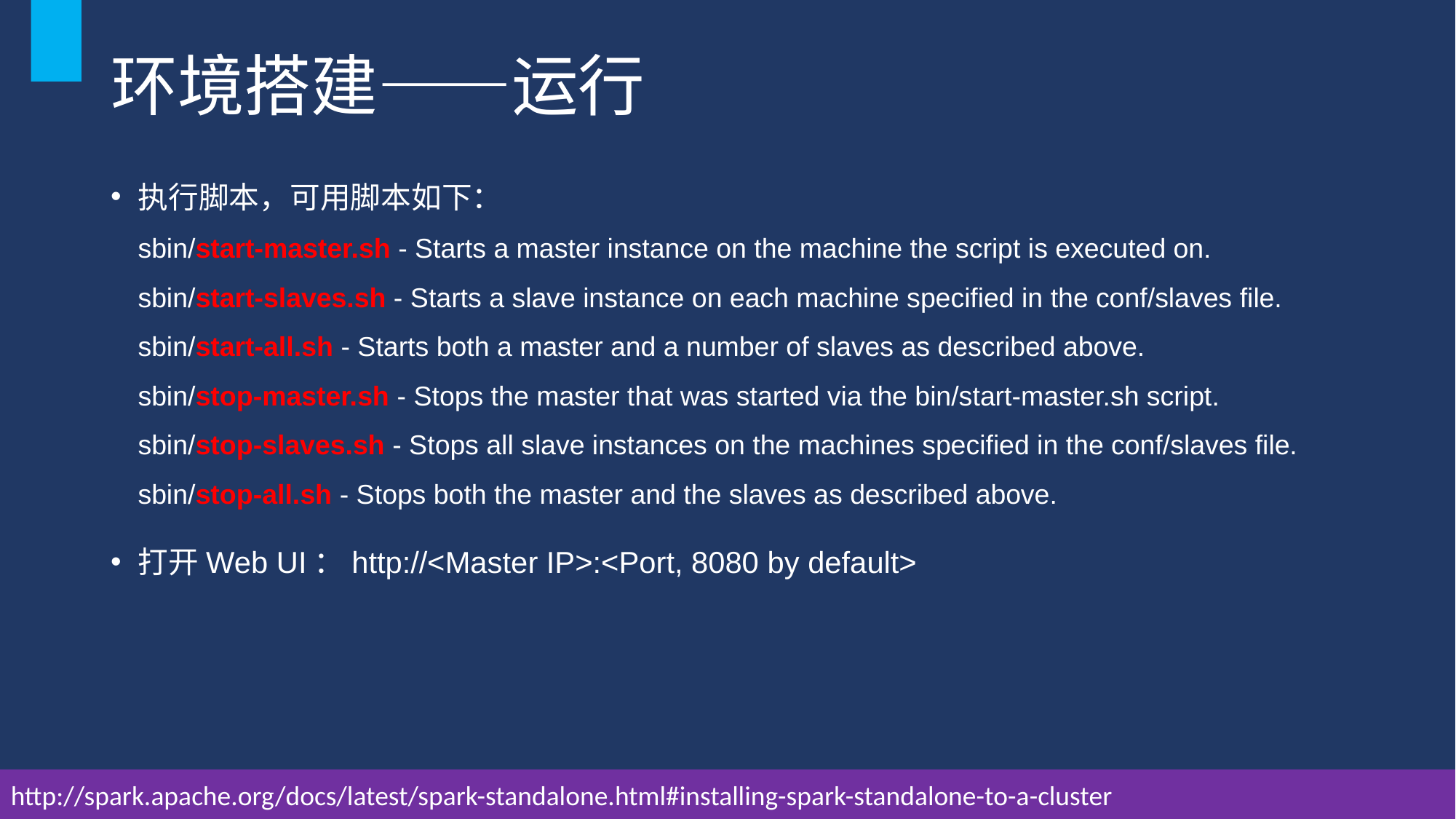

# 环境搭建——运行
执行脚本，可用脚本如下：
sbin/start-master.sh - Starts a master instance on the machine the script is executed on.
sbin/start-slaves.sh - Starts a slave instance on each machine specified in the conf/slaves file.
sbin/start-all.sh - Starts both a master and a number of slaves as described above.
sbin/stop-master.sh - Stops the master that was started via the bin/start-master.sh script.
sbin/stop-slaves.sh - Stops all slave instances on the machines specified in the conf/slaves file.
sbin/stop-all.sh - Stops both the master and the slaves as described above.
打开Web UI：http://<Master IP>:<Port, 8080 by default>
http://spark.apache.org/docs/latest/spark-standalone.html#installing-spark-standalone-to-a-cluster